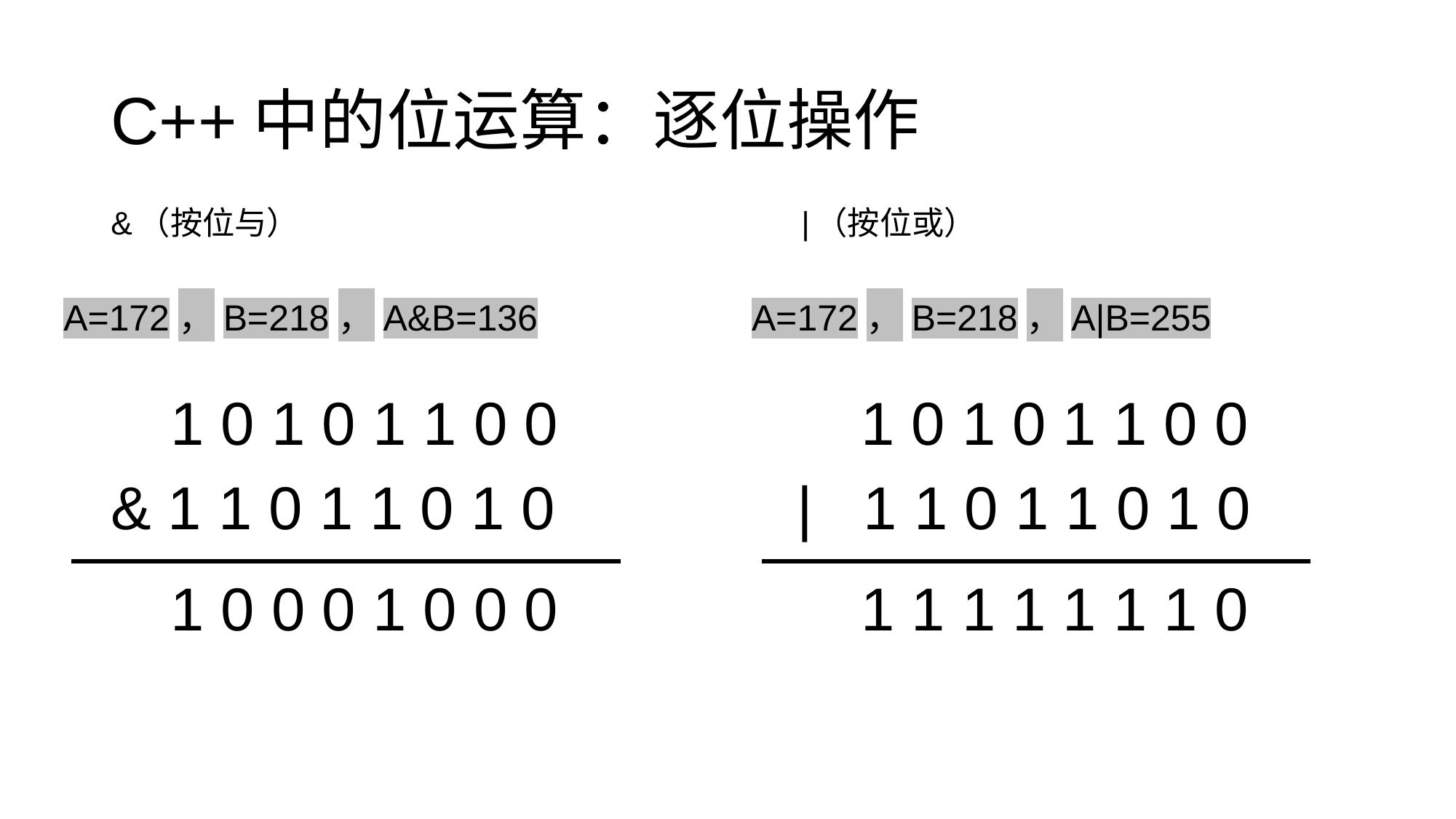

# C++中的位运算：逐位操作
&（按位与）
|（按位或）
A=172，B=218，A&B=136
A=172，B=218，A|B=255
1 0 1 0 1 1 0 0
& 1 1 0 1 1 0 1 0
1 0 0 0 1 0 0 0
1 0 1 0 1 1 0 0
|   1 1 0 1 1 0 1 0
1 1 1 1 1 1 1 0